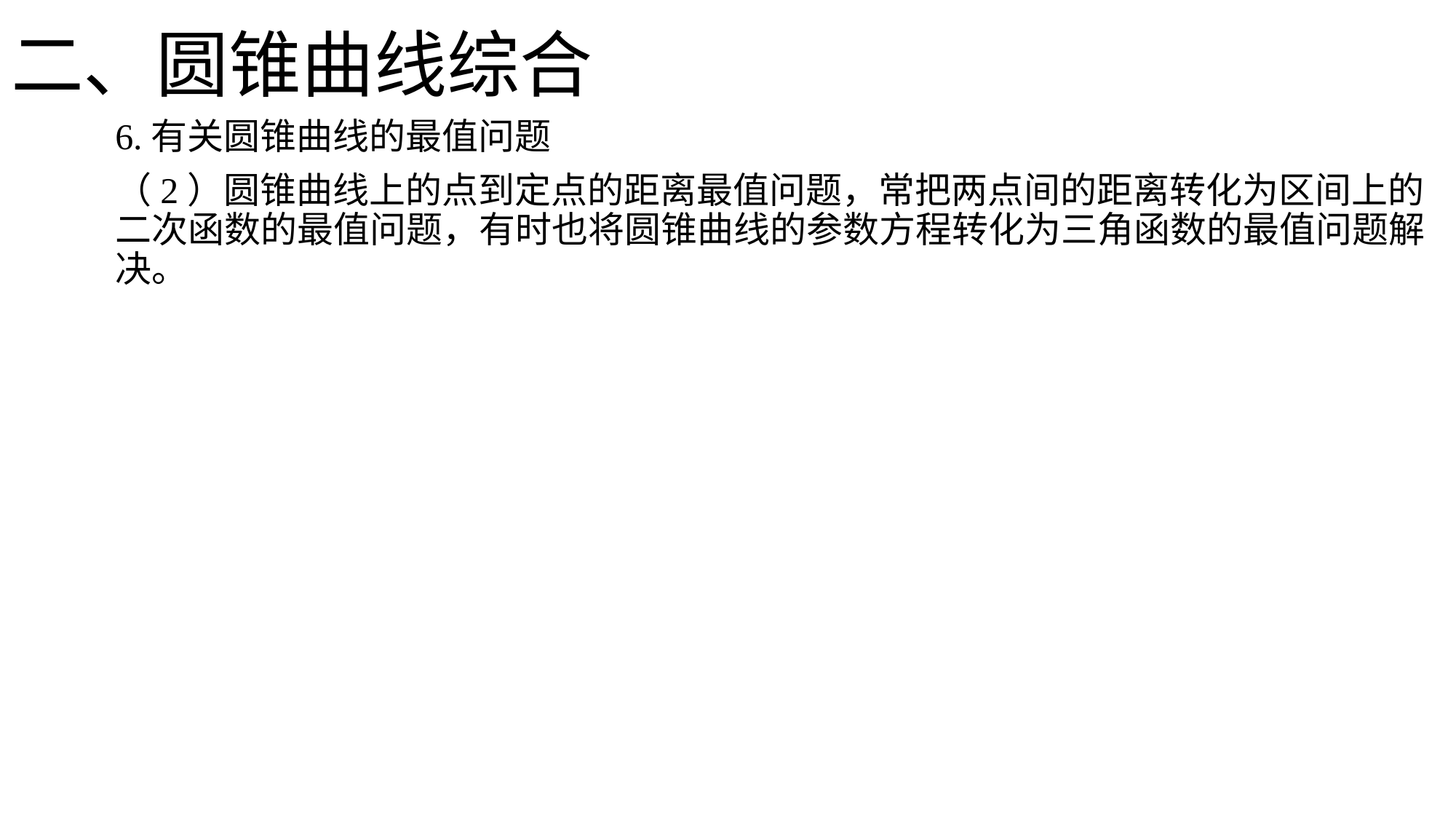

二、圆锥曲线综合
6.有关圆锥曲线的最值问题
（2）圆锥曲线上的点到定点的距离最值问题，常把两点间的距离转化为区间上的二次函数的最值问题，有时也将圆锥曲线的参数方程转化为三角函数的最值问题解决。